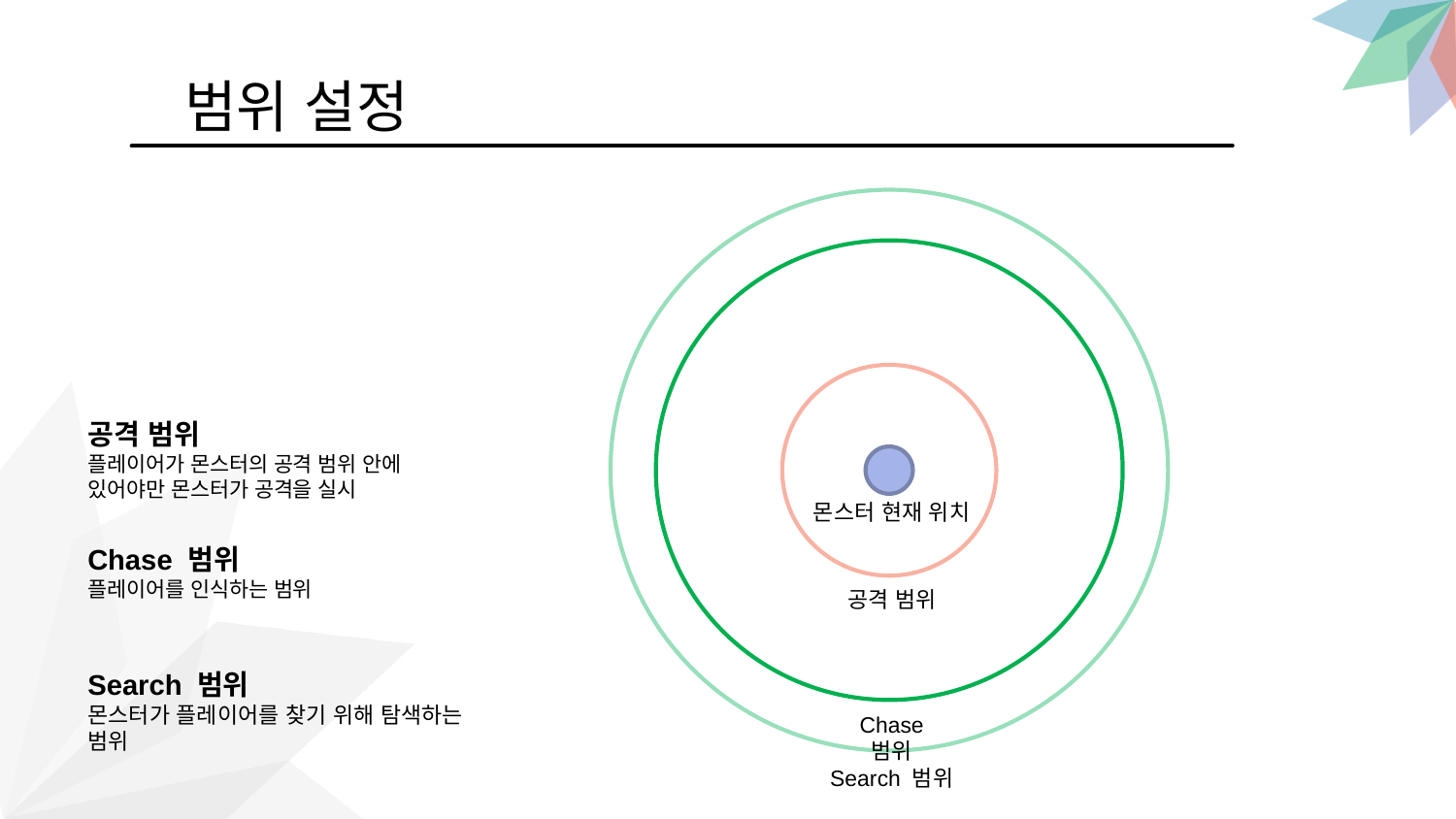

범위 설정

공격 범위
플레이어가 몬스터의 공격 범위 안에 있어야만 몬스터가 공격을 실시

몬스터 현재 위치
Chase 범위
플레이어를 인식하는 범위
공격 범위
Search 범위
몬스터가 플레이어를 찾기 위해 탐색하는 범위
Chase 범위
Search 범위